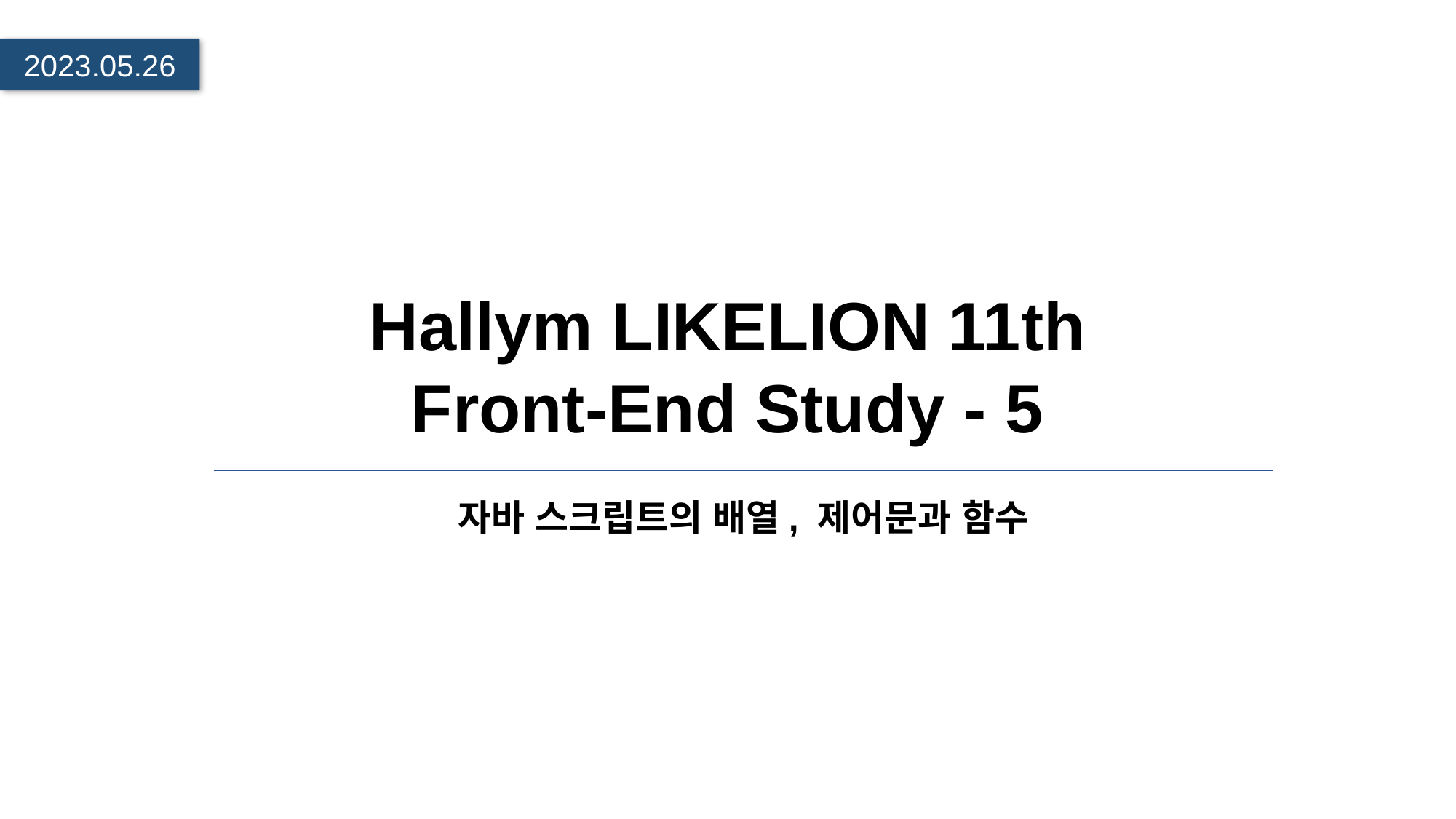

2023.05.26
# Hallym LIKELION 11th Front-End Study - 5
자바 스크립트의 배열, 제어문과 함수